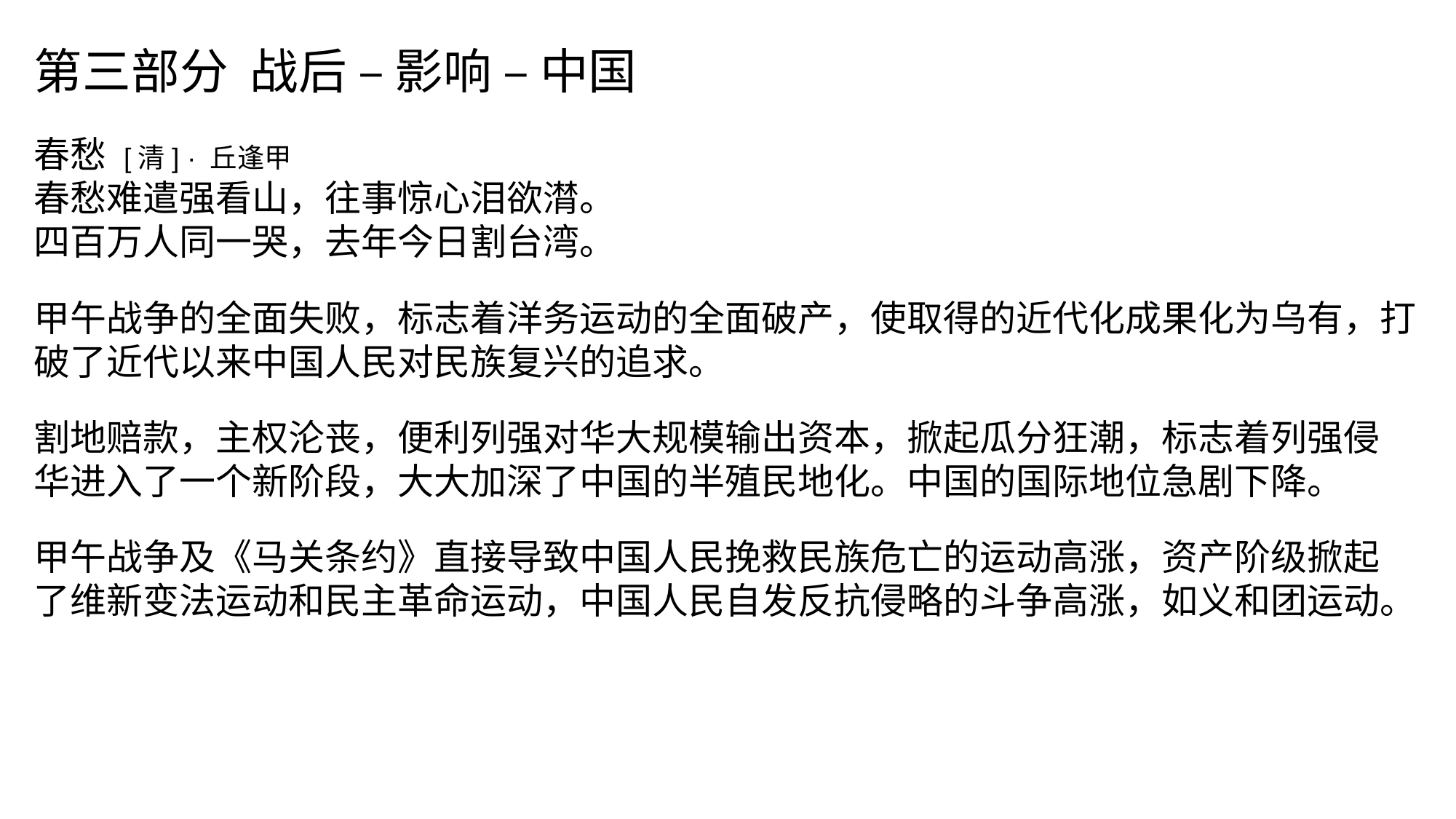

第三部分  战后 – 影响 – 中国
春愁 [清] · 丘逢甲
春愁难遣强看山，往事惊心泪欲潸。
四百万人同一哭，去年今日割台湾。
甲午战争的全面失败，标志着洋务运动的全面破产，使取得的近代化成果化为乌有，打破了近代以来中国人民对民族复兴的追求。
割地赔款，主权沦丧，便利列强对华大规模输出资本，掀起瓜分狂潮，标志着列强侵华进入了一个新阶段，大大加深了中国的半殖民地化。中国的国际地位急剧下降。
甲午战争及《马关条约》直接导致中国人民挽救民族危亡的运动高涨，资产阶级掀起了维新变法运动和民主革命运动，中国人民自发反抗侵略的斗争高涨，如义和团运动。